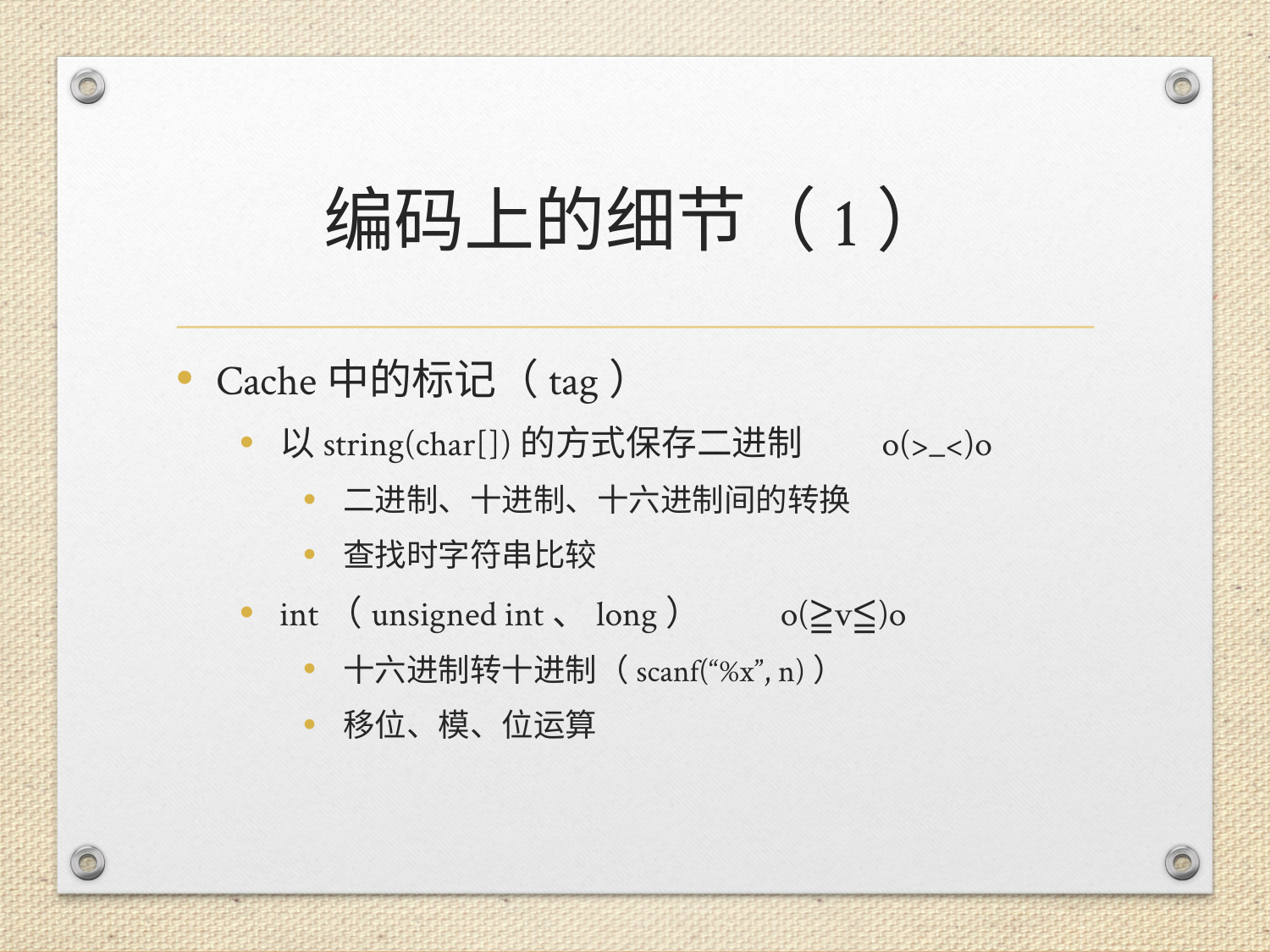

# 编码上的细节（1）
Cache中的标记（tag）
以string(char[])的方式保存二进制         o(>_<)o
二进制、十进制、十六进制间的转换
查找时字符串比较
int（unsigned int、long）         o(≧v≦)o
十六进制转十进制（scanf(“%x”, n)）
移位、模、位运算